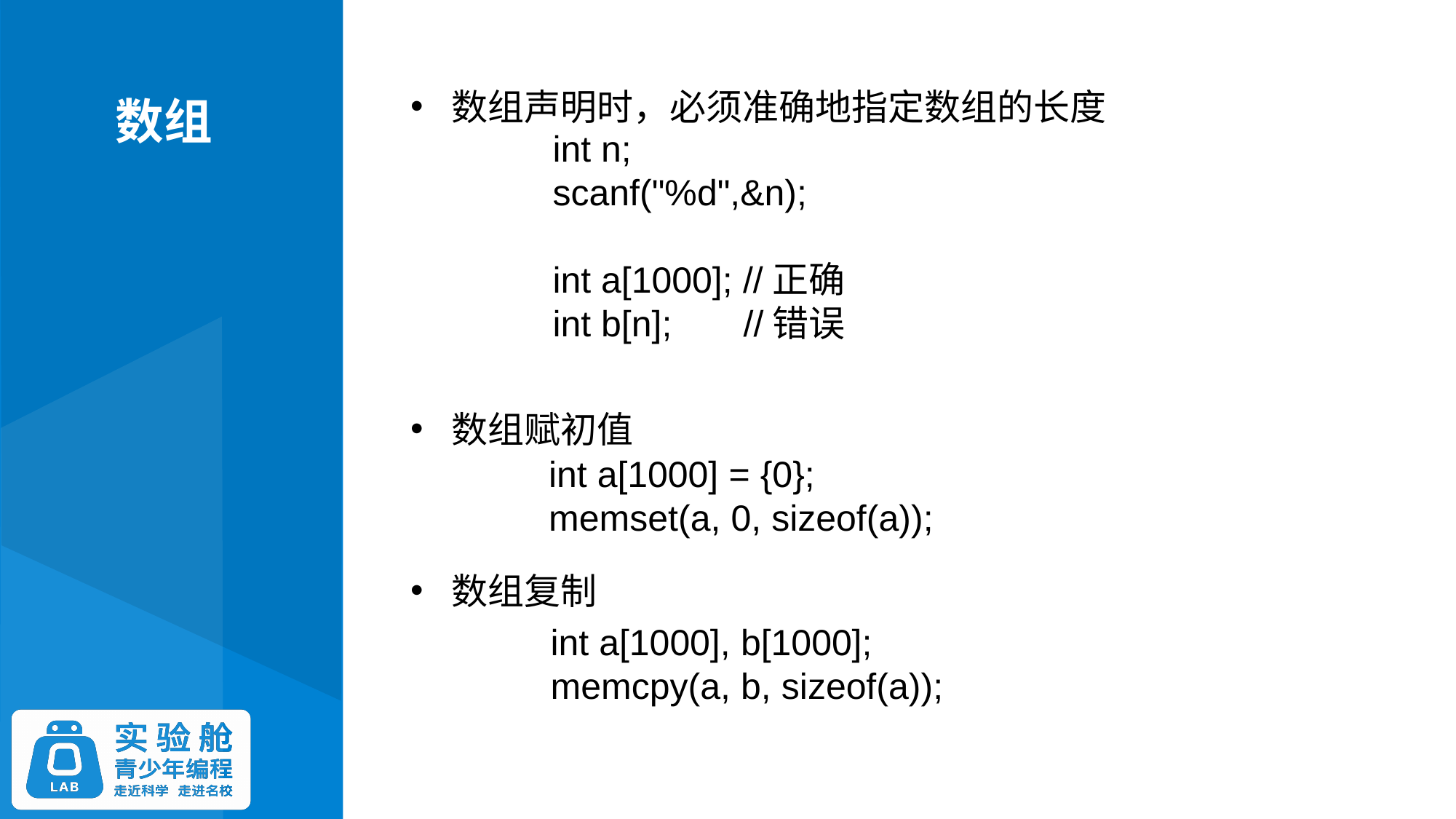

数组
数组声明时，必须准确地指定数组的长度

数组赋初值

数组复制

int n;
scanf("%d",&n);

int a[1000]; //正确
int b[n];       //错误
int a[1000] = {0};
memset(a, 0, sizeof(a));
int a[1000], b[1000];
memcpy(a, b, sizeof(a));